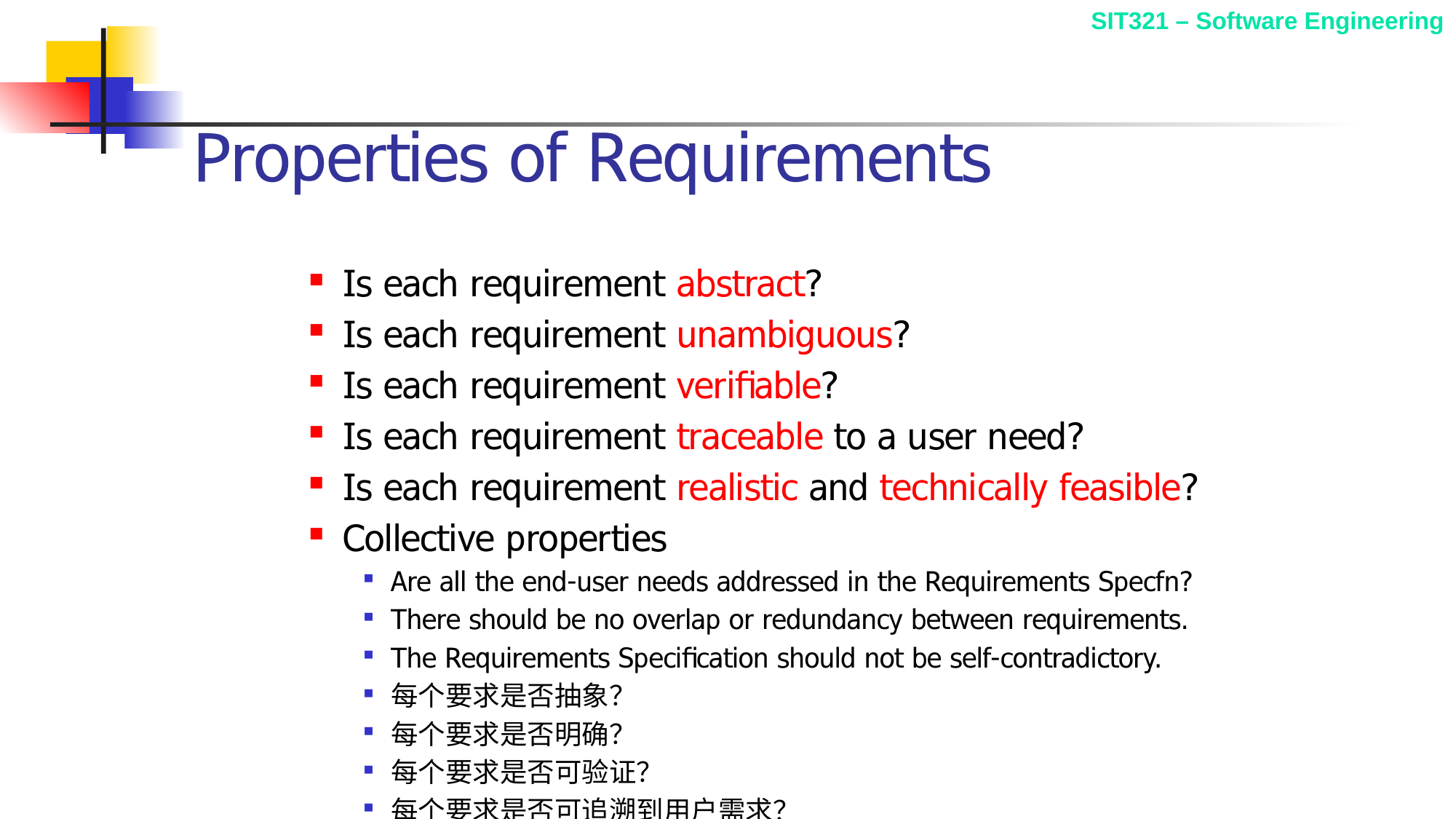

# Properties of Requirements
Is each requirement abstract?
Is each requirement unambiguous?
Is each requirement verifiable?
Is each requirement traceable to a user need?
Is each requirement realistic and technically feasible?
Collective properties
Are all the end-user needs addressed in the Requirements Specfn?
There should be no overlap or redundancy between requirements.
The Requirements Specification should not be self-contradictory.
每个要求是否抽象？
每个要求是否明确？
每个要求是否可验证？
每个要求是否可追溯到用户需求？
每个要求是否现实，在技术上是否可行？
集体属性
需求规格fn中是否解决了所有最终用户需求？
需求之间不应有重叠或冗余。
要求规范不应自相矛盾。